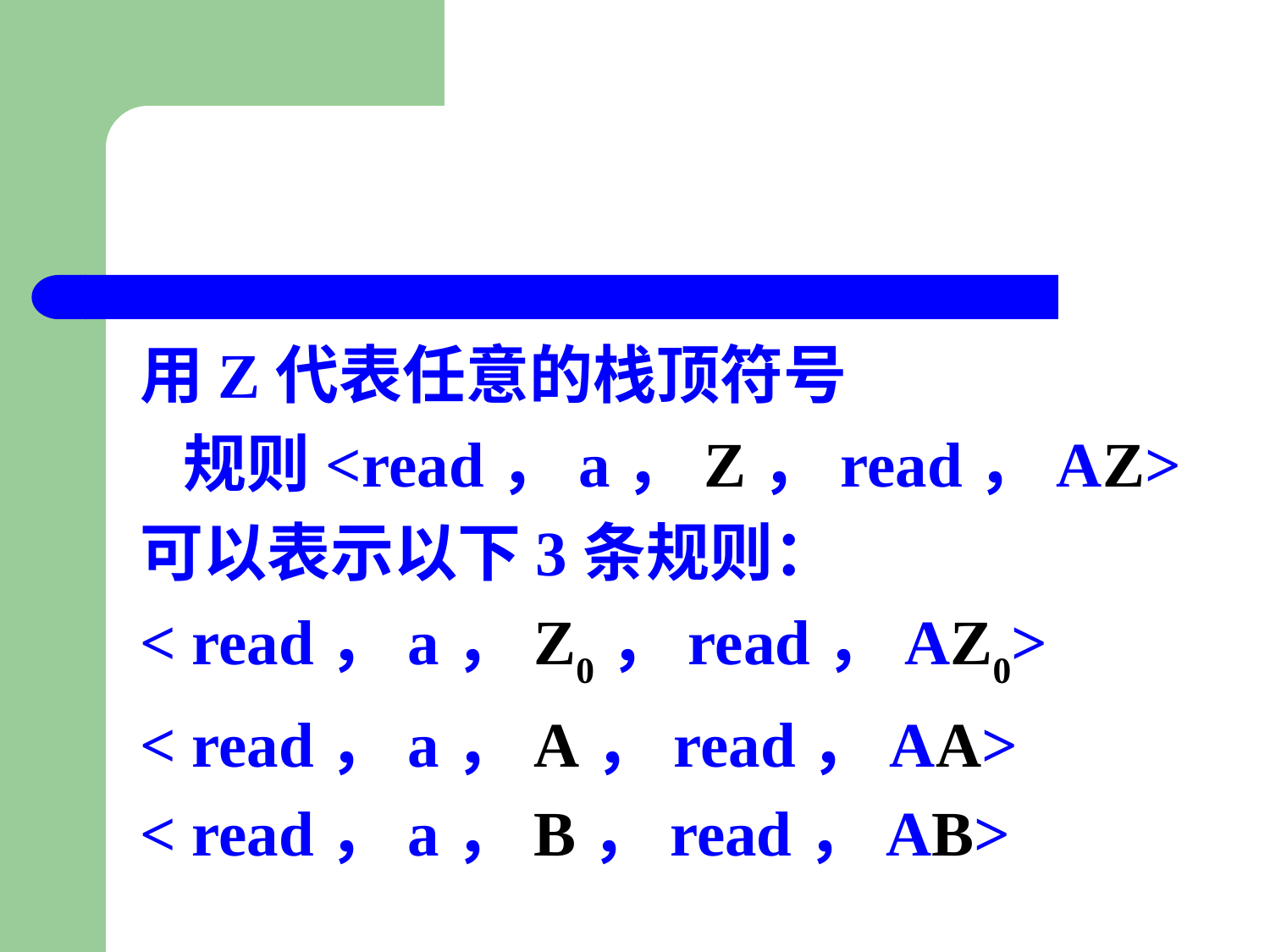

#
用Z代表任意的栈顶符号
  规则<read，a，Z，read，AZ>
可以表示以下3条规则：
< read，a，Z0，read，AZ0>
< read，a，A，read，AA>
< read，a，B，read，AB>